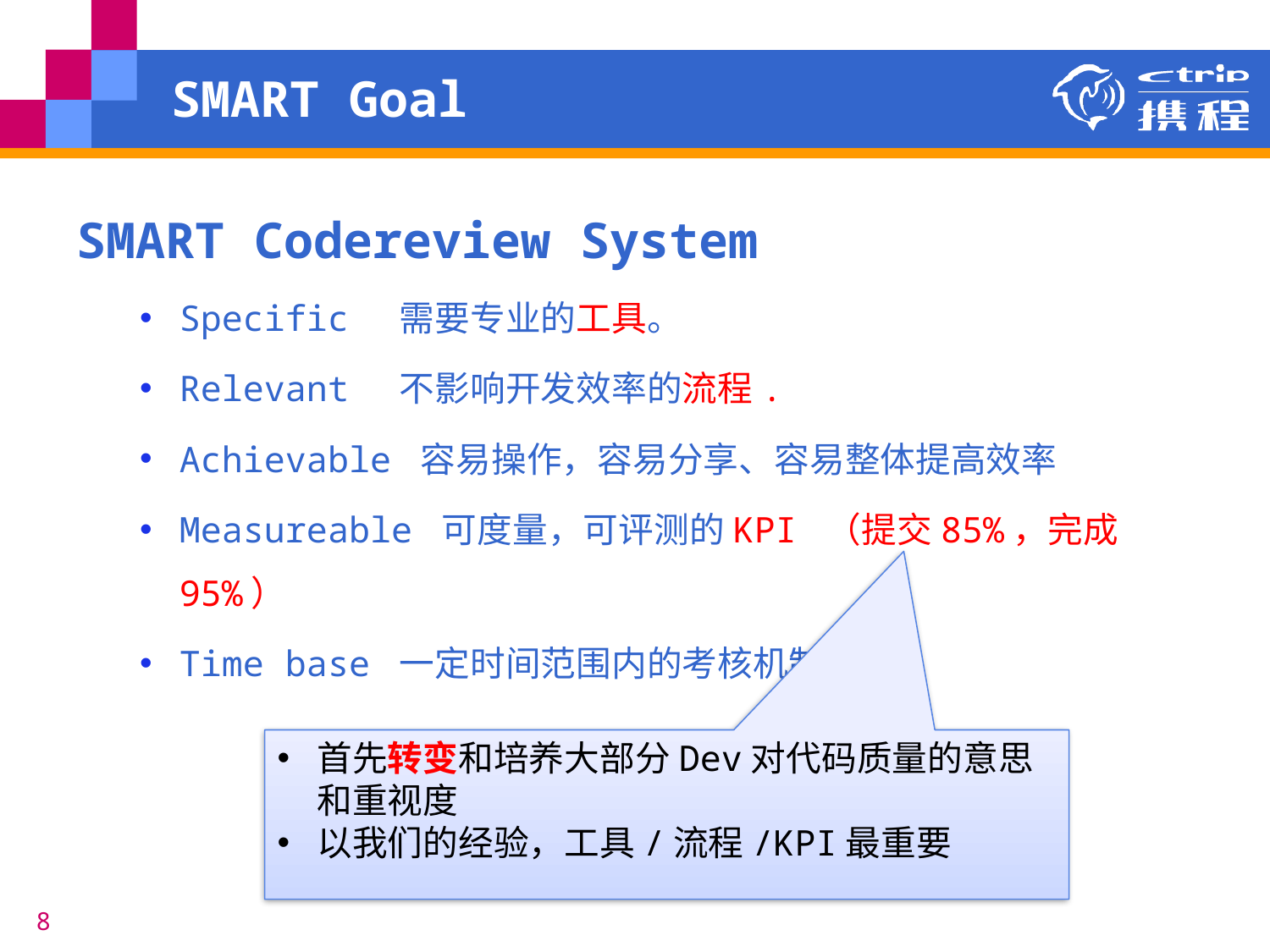

# SMART Goal
SMART Codereview System
Specific  需要专业的工具。
Relevant  不影响开发效率的流程.
Achievable 容易操作，容易分享、容易整体提高效率
Measureable 可度量，可评测的KPI （提交85%，完成95%）
Time base 一定时间范围内的考核机制
首先转变和培养大部分Dev对代码质量的意思和重视度
以我们的经验，工具/流程/KPI最重要

8